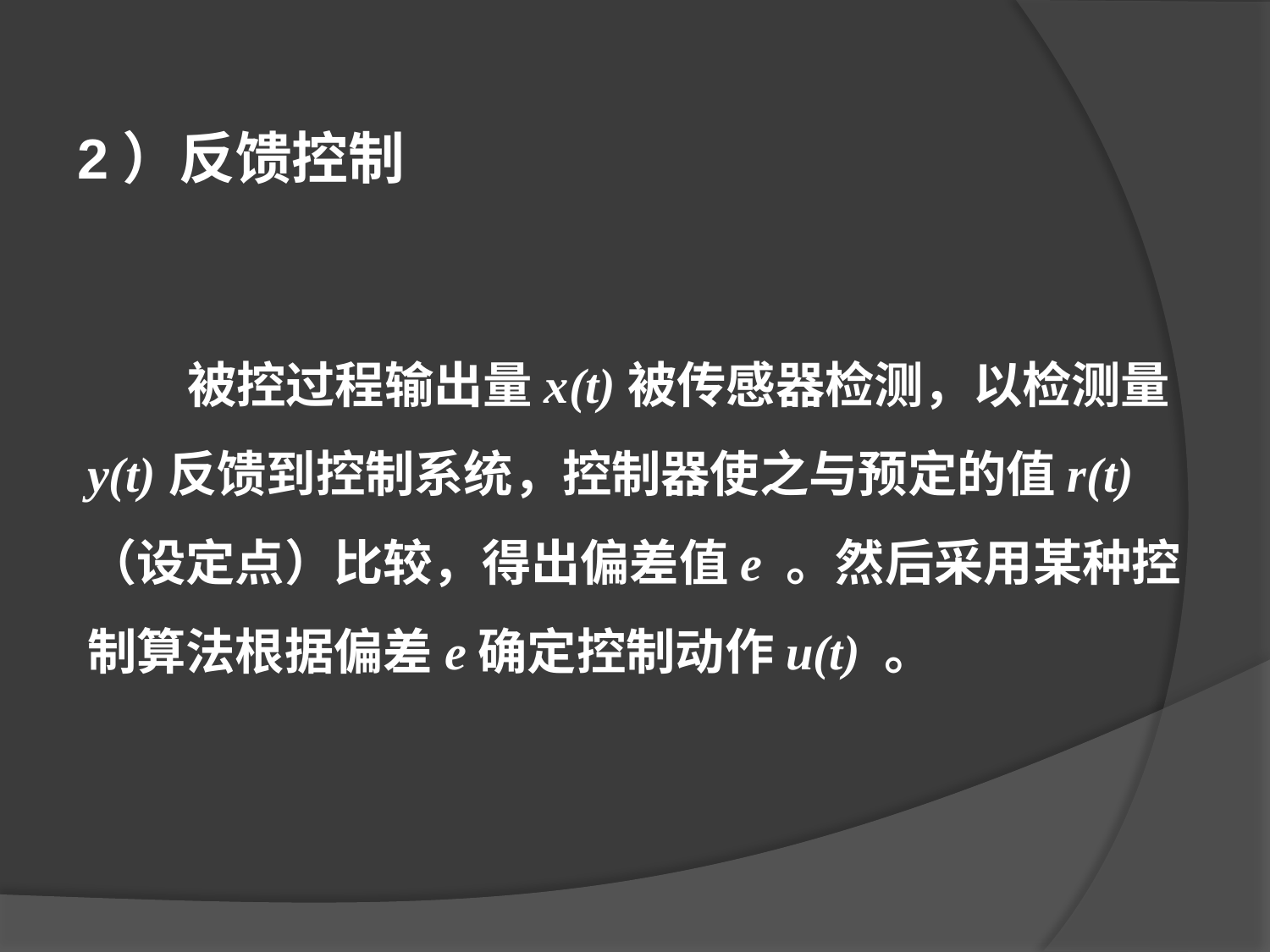

2）反馈控制
        被控过程输出量x(t)被传感器检测，以检测量y(t)反馈到控制系统，控制器使之与预定的值r(t) （设定点）比较，得出偏差值e 。然后采用某种控制算法根据偏差e确定控制动作u(t) 。